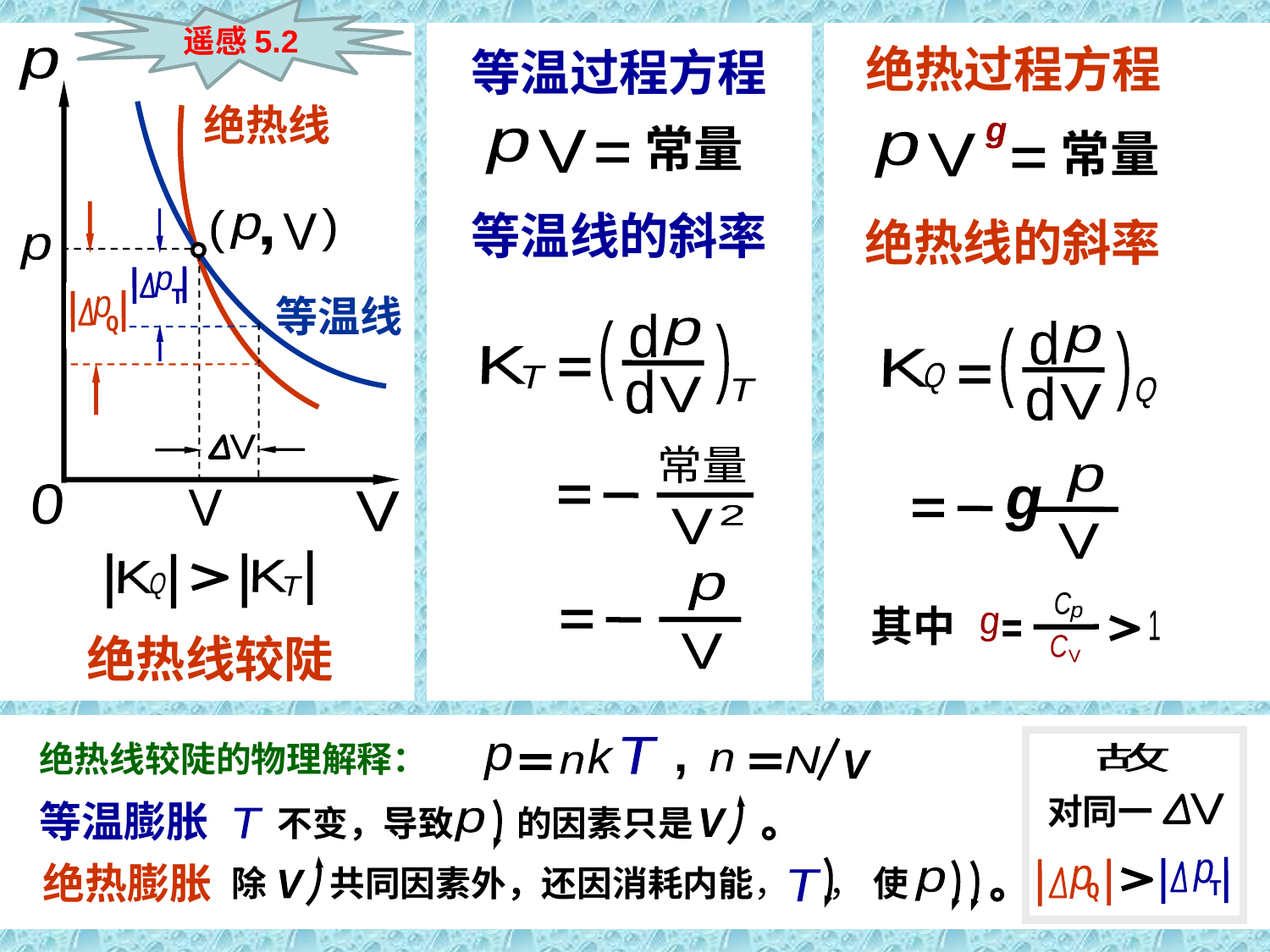

绝热线等温线

遥感5.2
绝热过程方程
常量
γ
p
V

绝热线的斜率
d
p
(
)

d
Q
V
K
Q
p
γ

V
C
其中
p
1
γ

C
V
等温过程方程
常量
p
V

等温线的斜率
d
p
(
)
K
T

d
V
T
p

绝热线

(
(
p
V
,
p

等温线

0
V
V

K
T

K
Q

绝热线较陡

p

T

p

Q

V

常量

2
V
p

V

故
对同一
V

p

p

T

Q
绝热线较陡的物理解释：
T

k
p

N
n
V
n
,
等温膨胀
     不变，导致        的因素只是

V

T
p

绝热膨胀
使

V

p
T

除        共同因素外，还因消耗内能，     ，